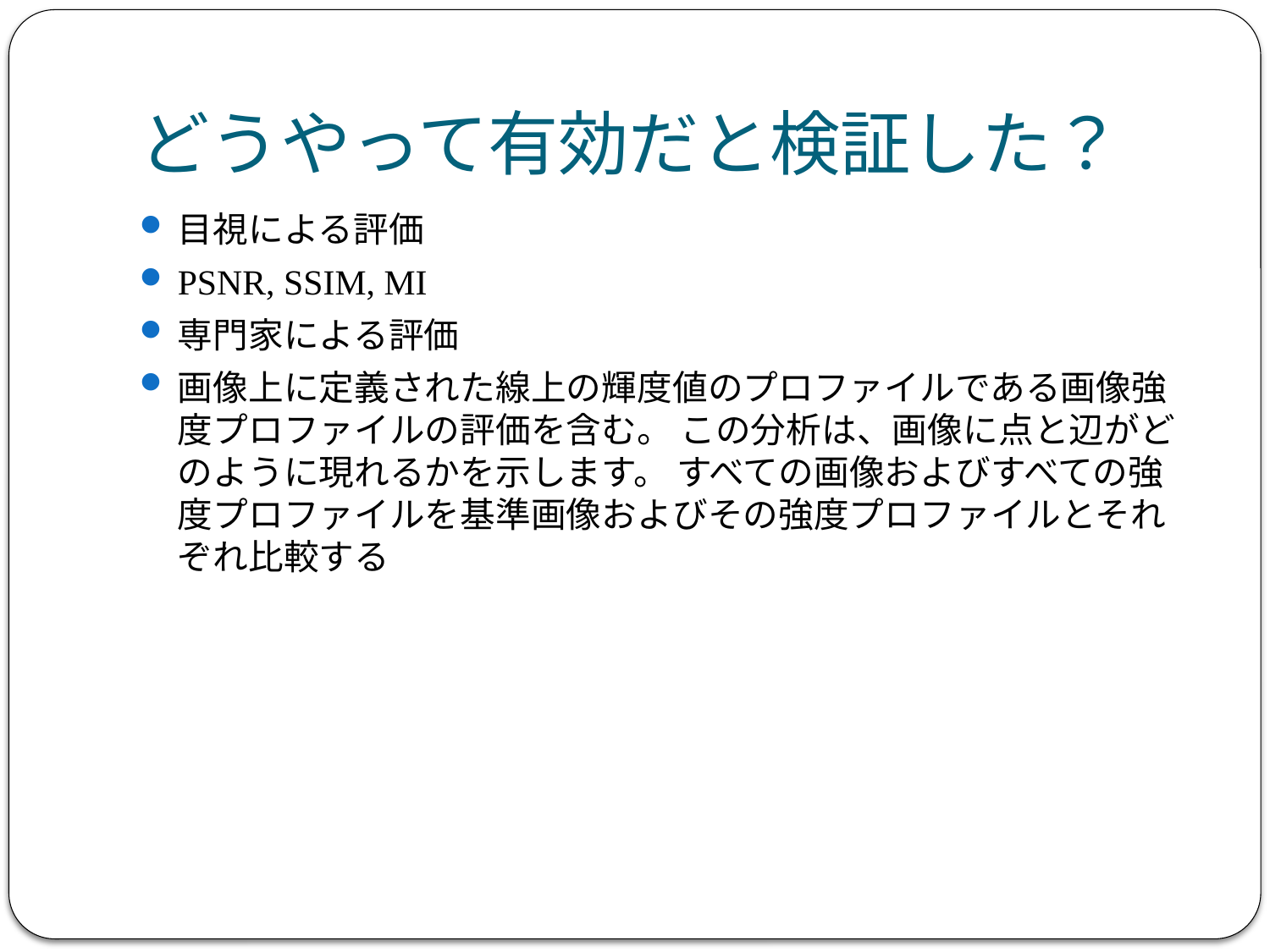

# どうやって有効だと検証した？
目視による評価
PSNR, SSIM, MI
専門家による評価
画像上に定義された線上の輝度値のプロファイルである画像強度プロファイルの評価を含む。 この分析は、画像に点と辺がどのように現れるかを示します。 すべての画像およびすべての強度プロファイルを基準画像およびその強度プロファイルとそれぞれ比較する